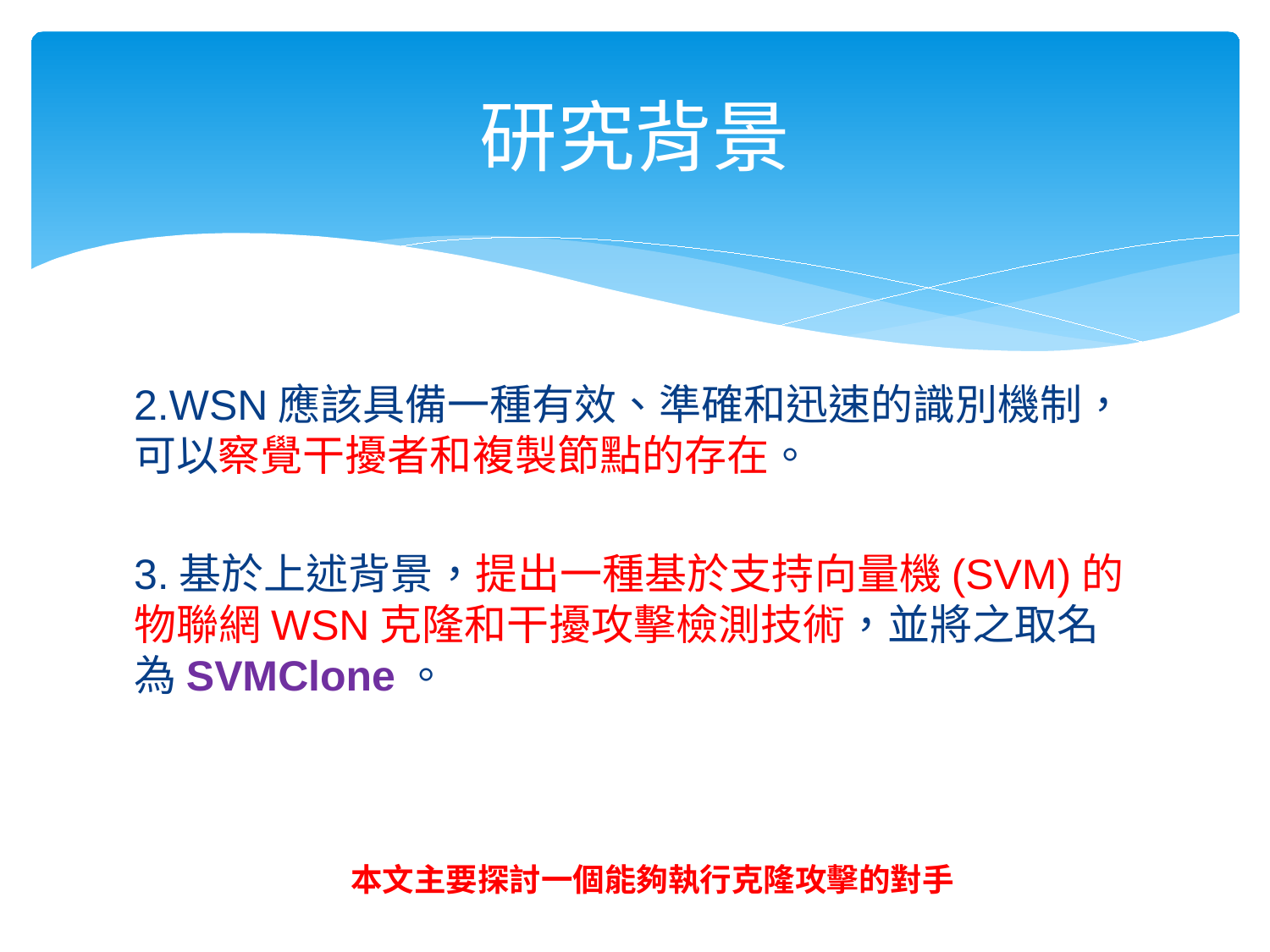

# 研究背景
2.WSN應該具備一種有效、準確和迅速的識別機制，可以察覺干擾者和複製節點的存在。

3.基於上述背景，提出一種基於支持向量機(SVM)的物聯網WSN克隆和干擾攻擊檢測技術，並將之取名為SVMClone。
本文主要探討一個能夠執行克隆攻擊的對手